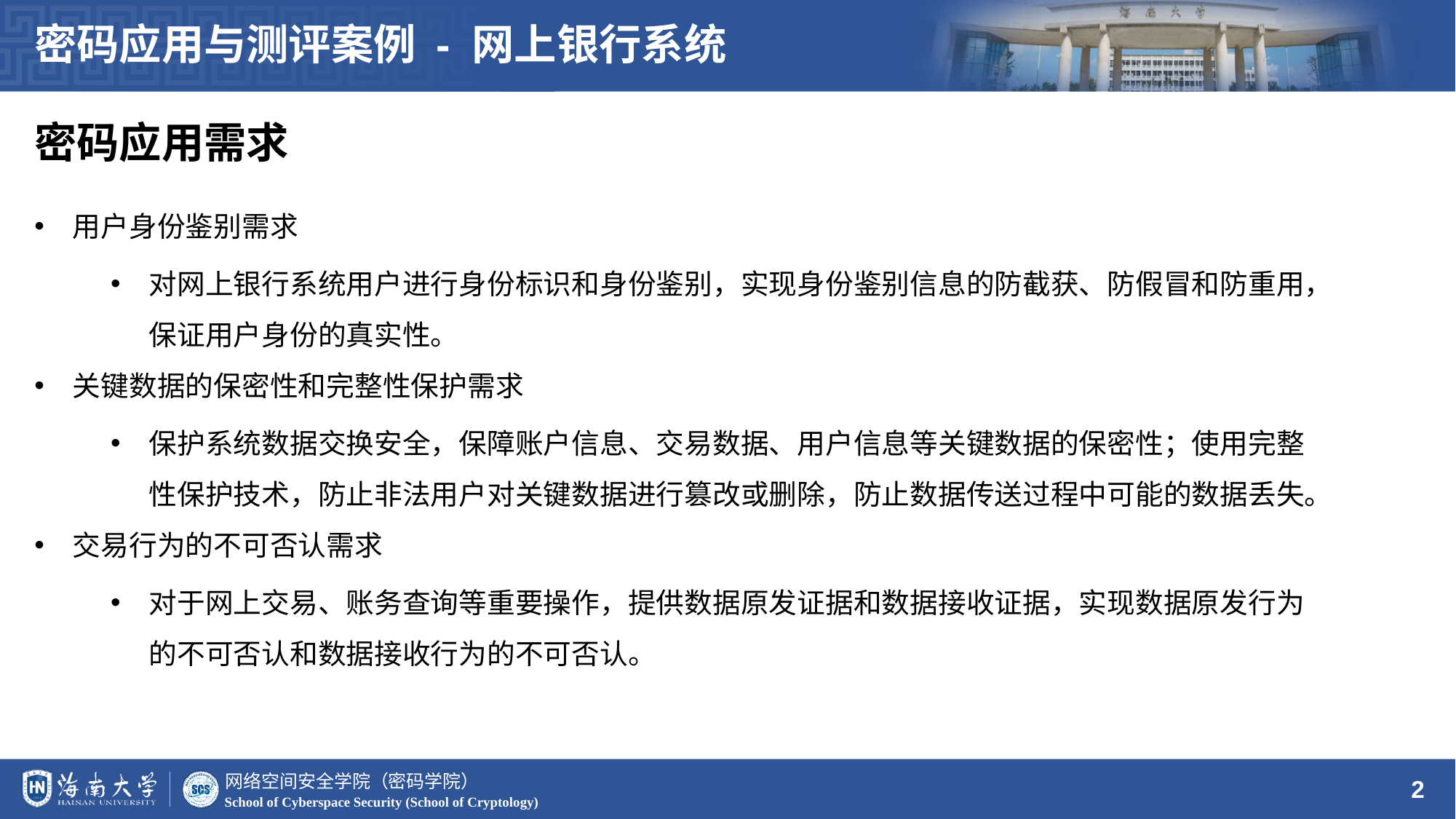

密码应用与测评案例 - 网上银行系统
密码应用需求
用户身份鉴别需求
对网上银行系统用户进行身份标识和身份鉴别，实现身份鉴别信息的防截获、防假冒和防重用，保证用户身份的真实性。
关键数据的保密性和完整性保护需求
保护系统数据交换安全，保障账户信息、交易数据、用户信息等关键数据的保密性；使用完整性保护技术，防止非法用户对关键数据进行篡改或删除，防止数据传送过程中可能的数据丢失。
交易行为的不可否认需求
对于网上交易、账务查询等重要操作，提供数据原发证据和数据接收证据，实现数据原发行为的不可否认和数据接收行为的不可否认。
2